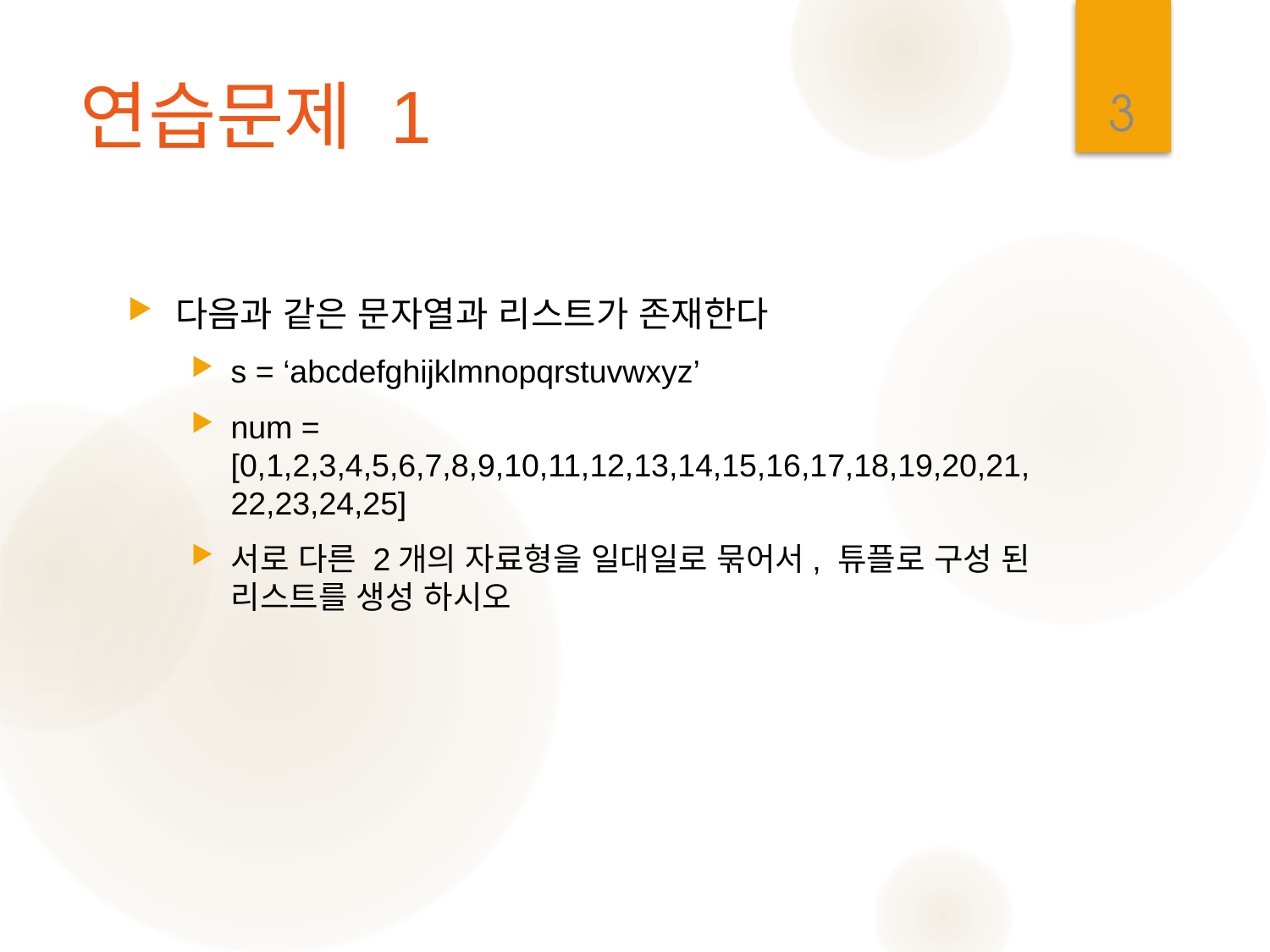

3
# 연습문제 1
다음과 같은 문자열과 리스트가 존재한다
s = ‘abcdefghijklmnopqrstuvwxyz’
num = [0,1,2,3,4,5,6,7,8,9,10,11,12,13,14,15,16,17,18,19,20,21,22,23,24,25]
서로 다른 2개의 자료형을 일대일로 묶어서, 튜플로 구성 된 리스트를 생성 하시오